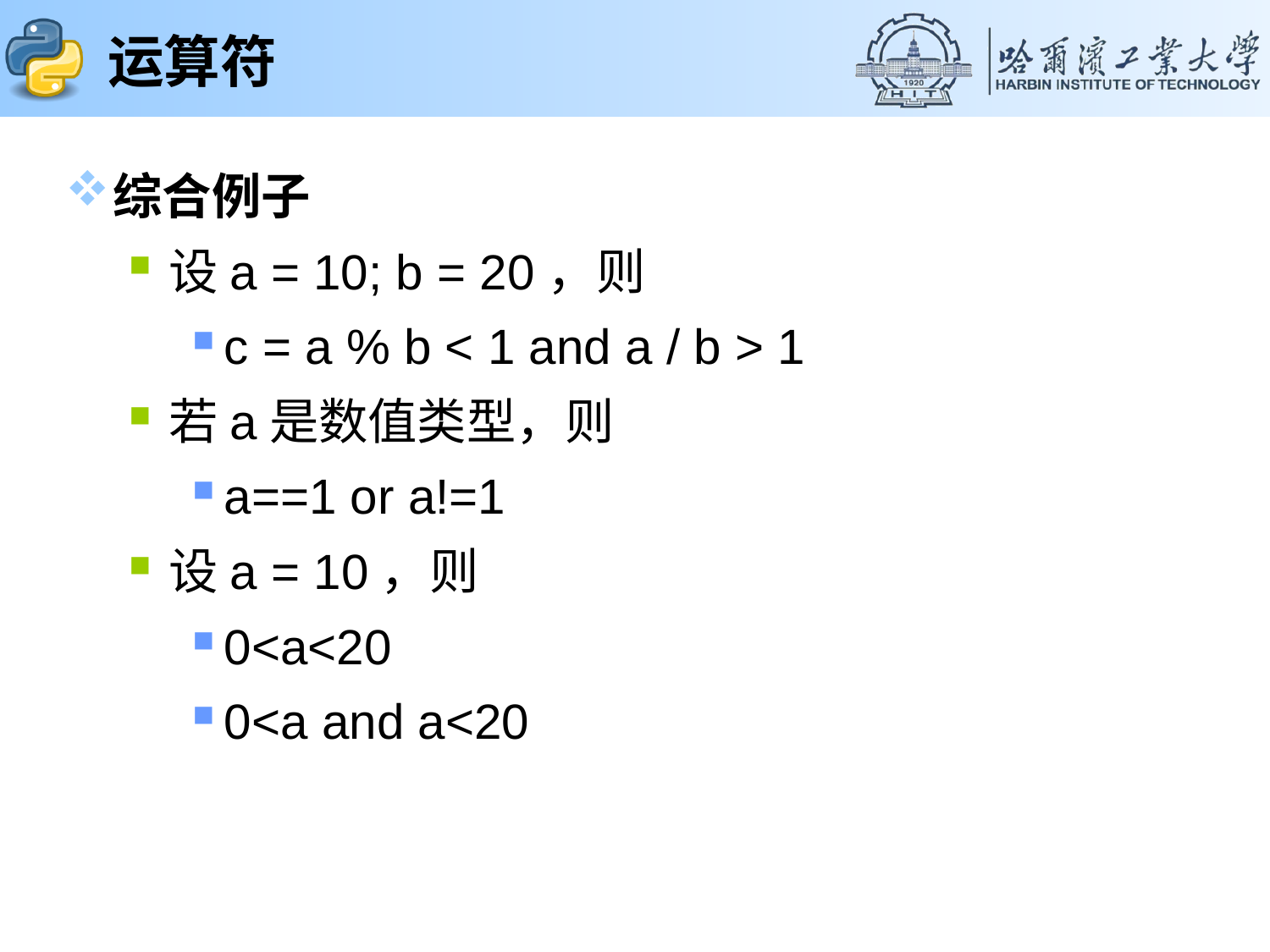

# 运算符
综合例子
设a = 10; b = 20，则
c = a % b < 1 and a / b > 1
若a是数值类型，则
a==1 or a!=1
设a = 10，则
0<a<20
0<a and a<20